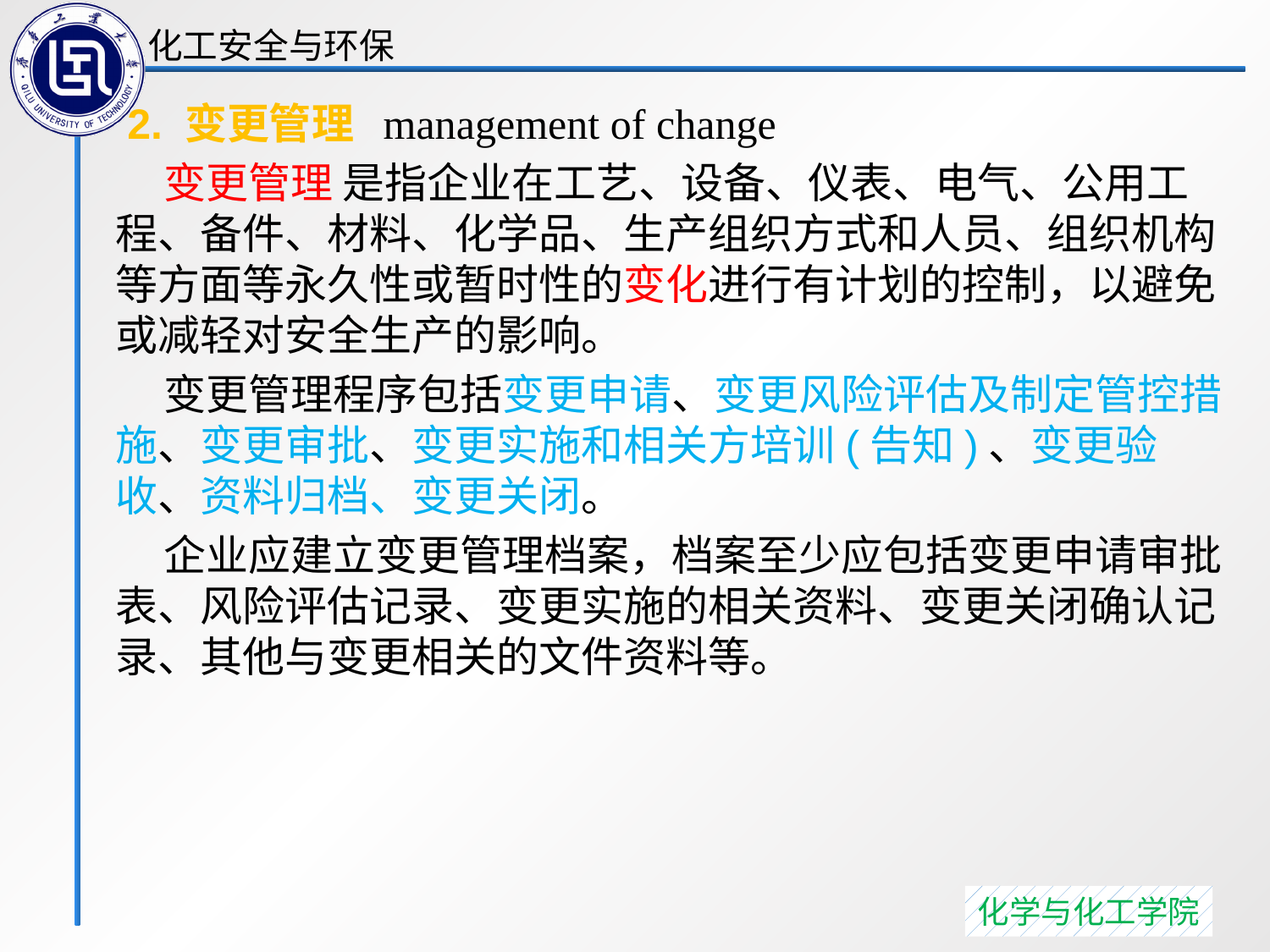

2. 变更管理  management of change
    变更管理 是指企业在工艺、设备、仪表、电气、公用工程、备件、材料、化学品、生产组织方式和人员、组织机构等方面等永久性或暂时性的变化进行有计划的控制，以避免或减轻对安全生产的影响。
    变更管理程序包括变更申请、变更风险评估及制定管控措施、变更审批、变更实施和相关方培训(告知)、变更验收、资料归档、变更关闭。
    企业应建立变更管理档案，档案至少应包括变更申请审批表、风险评估记录、变更实施的相关资料、变更关闭确认记录、其他与变更相关的文件资料等。